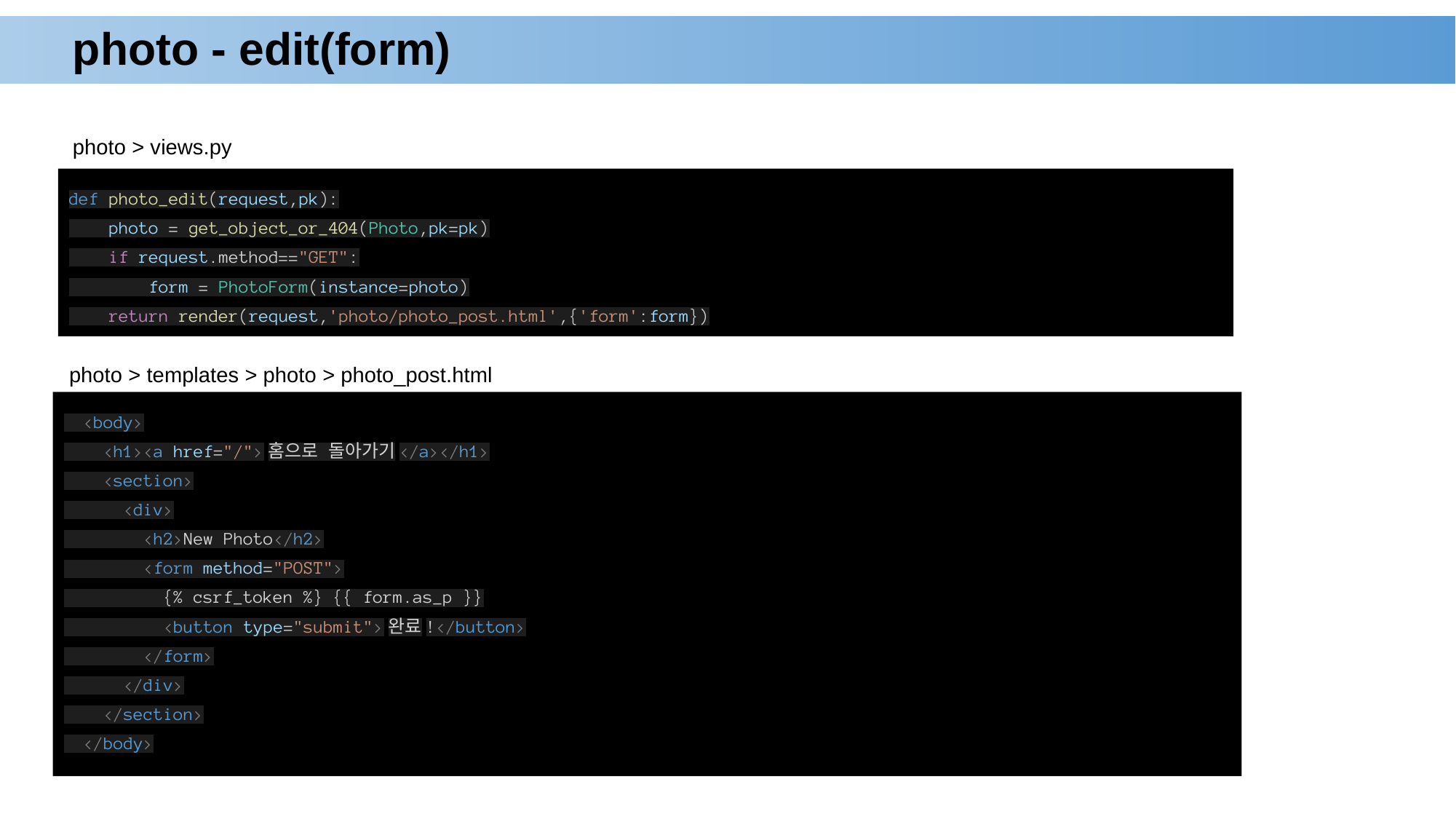

# photo - edit(form)
photo > views.py
def photo_edit(request,pk):
    photo = get_object_or_404(Photo,pk=pk)
    if request.method=="GET":
        form = PhotoForm(instance=photo)
    return render(request,'photo/photo_post.html',{'form':form})
photo > templates > photo > photo_post.html
  <body>
    <h1><a href="/">홈으로 돌아가기</a></h1>
    <section>
      <div>
        <h2>New Photo</h2>
        <form method="POST">
          {% csrf_token %} {{ form.as_p }}
          <button type="submit">완료!</button>
        </form>
      </div>
    </section>
  </body>